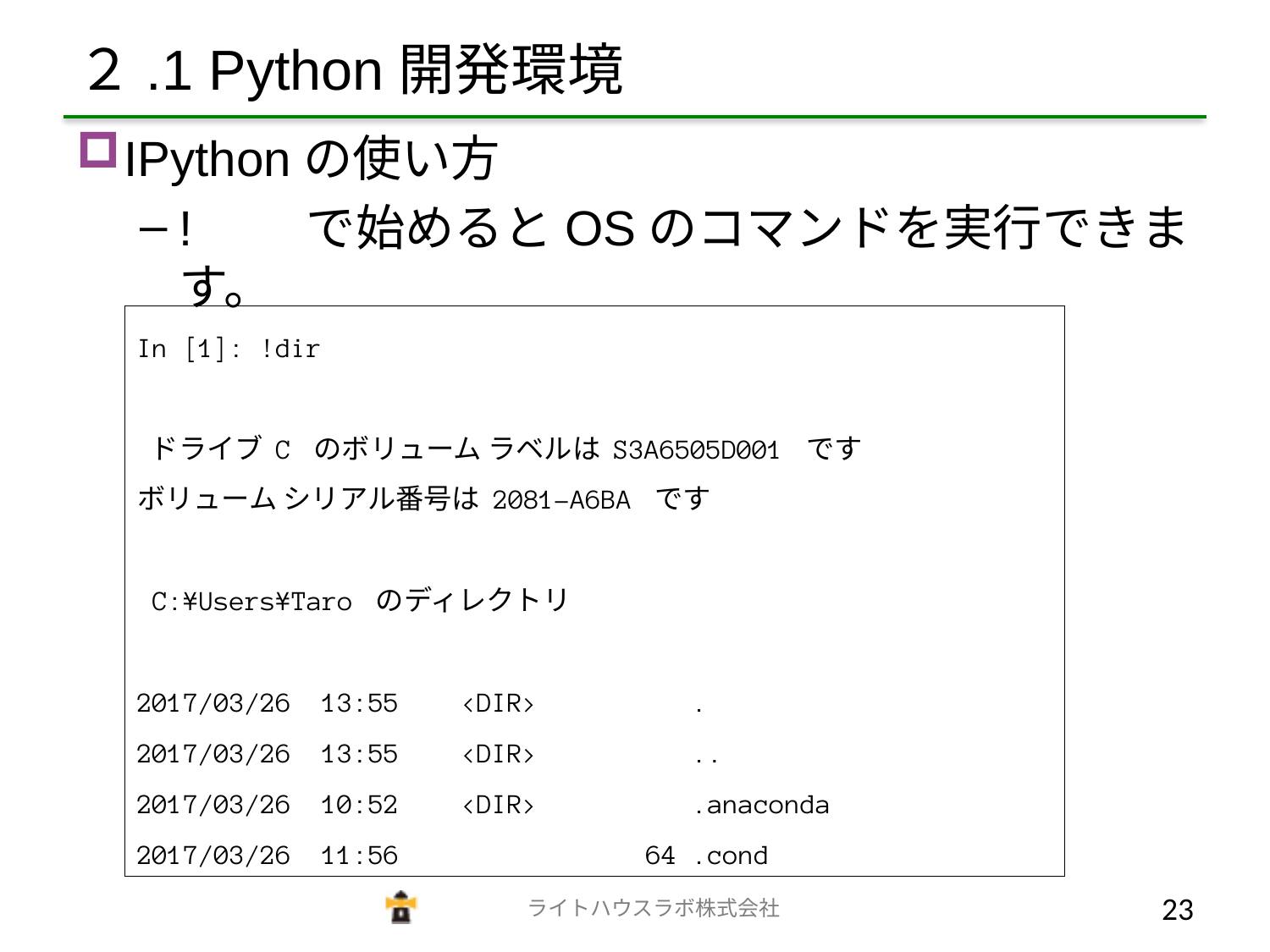

# ２.1 Python開発環境
IPythonの使い方
!	で始めるとOSのコマンドを実行できます。

In [1]: !dir

 ドライブ C のボリューム ラベルは S3A6505D001 です
ボリューム シリアル番号は 2081-A6BA です

 C:¥Users¥Taro のディレクトリ

2017/03/26  13:55    <DIR>          .
2017/03/26  13:55    <DIR>          ..
2017/03/26  10:52    <DIR>          .anaconda
2017/03/26  11:56                64 .cond
　　　　　　　　　　　　　ライトハウスラボ株式会社
23